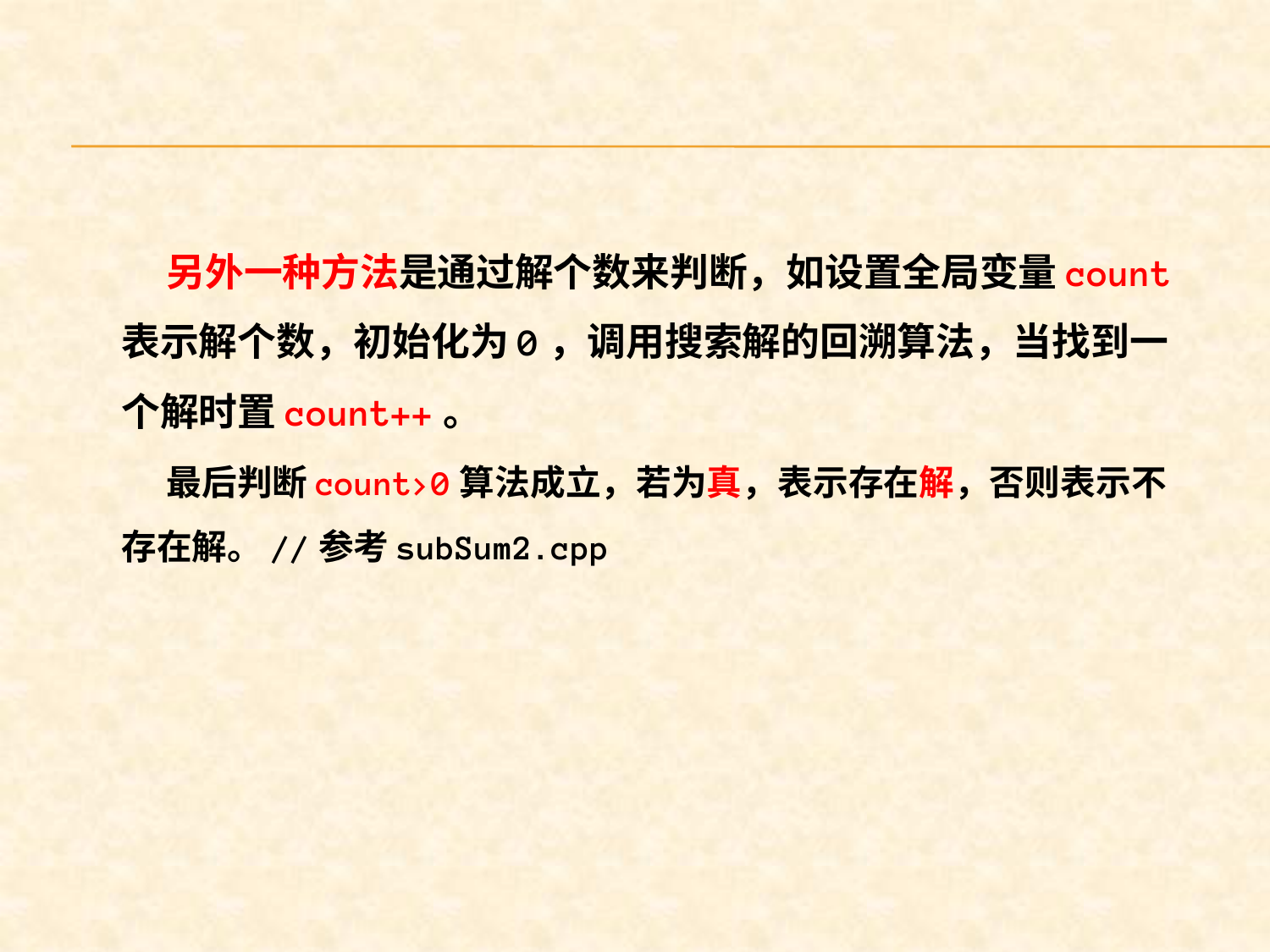

另外一种方法是通过解个数来判断，如设置全局变量count表示解个数，初始化为0，调用搜索解的回溯算法，当找到一个解时置count++。
    最后判断count>0算法成立，若为真，表示存在解，否则表示不存在解。//参考subSum2.cpp